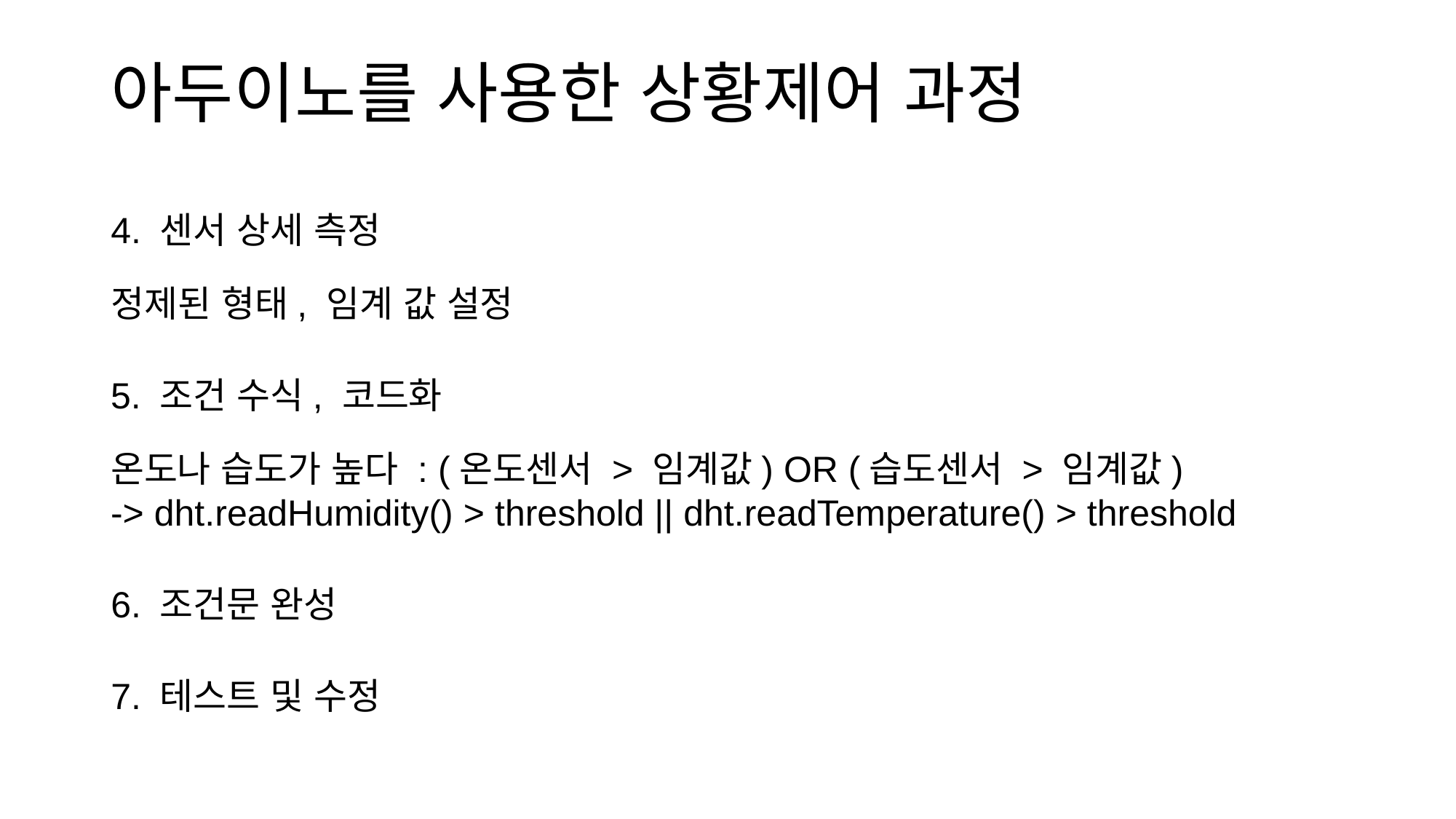

# 아두이노를 사용한 상황제어 과정
4. 센서 상세 측정
정제된 형태, 임계 값 설정
5. 조건 수식, 코드화
온도나 습도가 높다 : (온도센서 > 임계값) OR (습도센서 > 임계값)
-> dht.readHumidity() > threshold || dht.readTemperature() > threshold
6. 조건문 완성
7. 테스트 및 수정